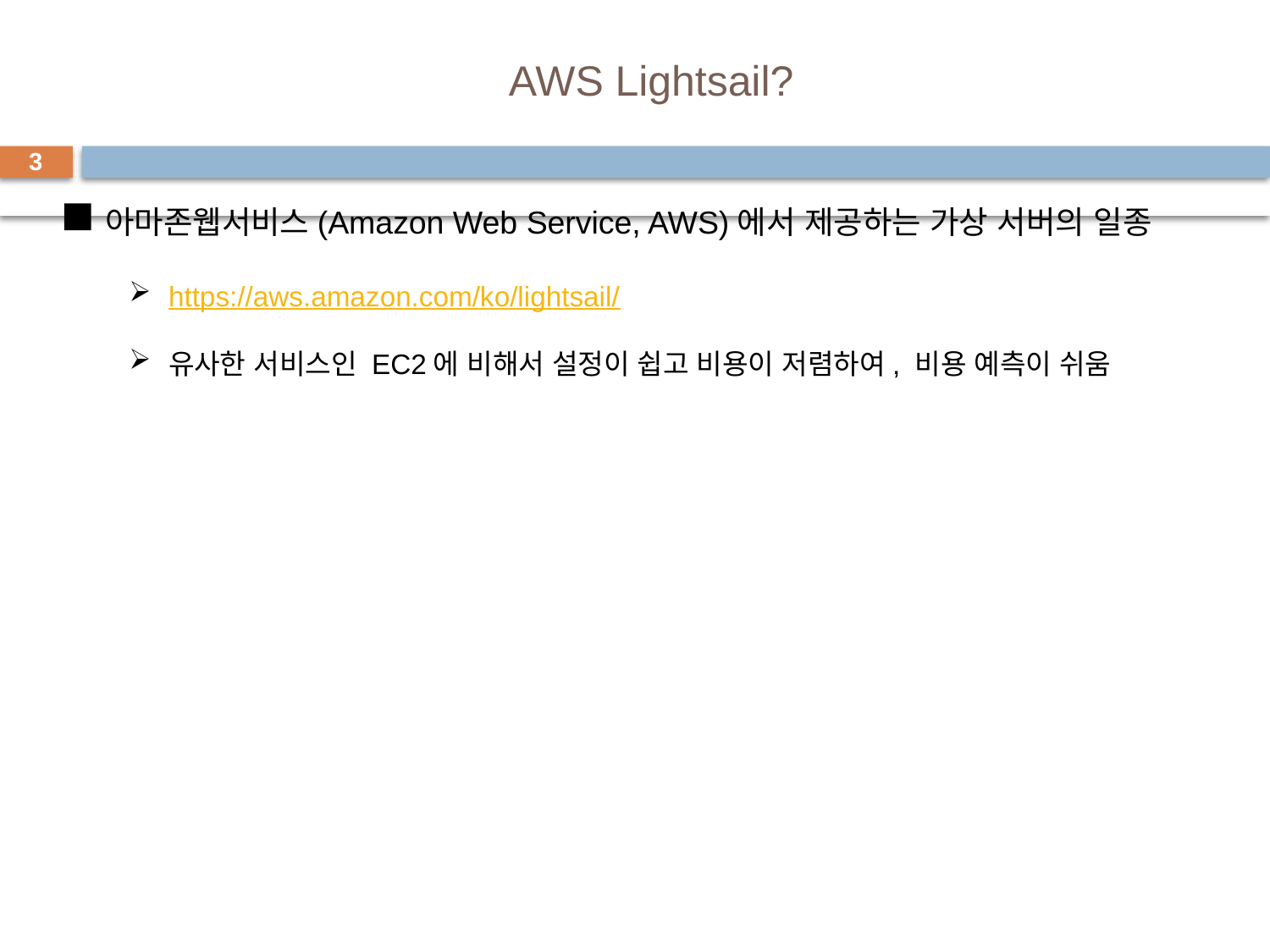

# AWS Lightsail?
3
아마존웹서비스(Amazon Web Service, AWS)에서 제공하는 가상 서버의 일종

https://aws.amazon.com/ko/lightsail/

유사한 서비스인 EC2에 비해서 설정이 쉽고 비용이 저렴하여, 비용 예측이 쉬움